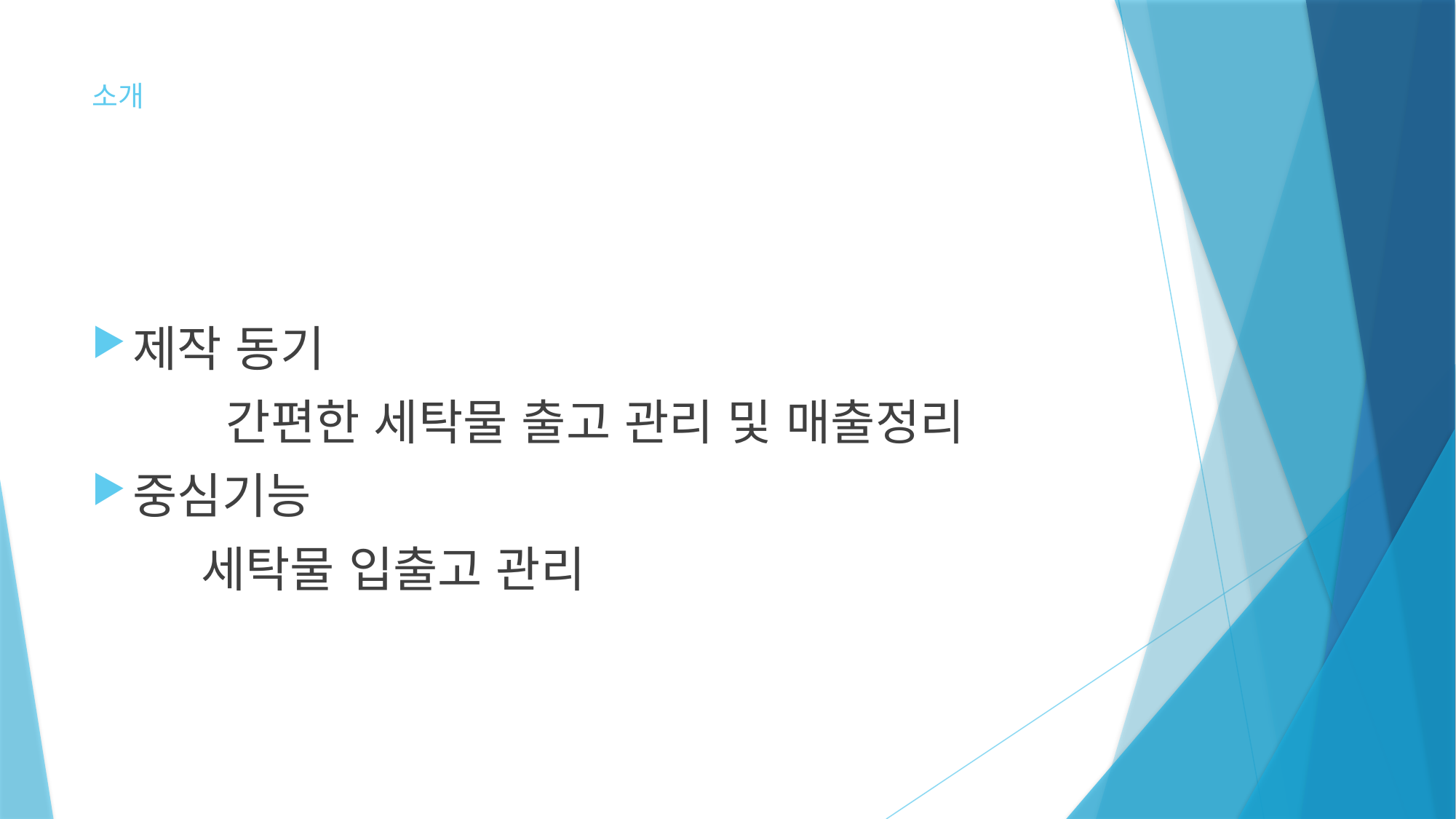

# 소개
제작 동기
	 간편한 세탁물 출고 관리 및 매출정리
중심기능
	세탁물 입출고 관리